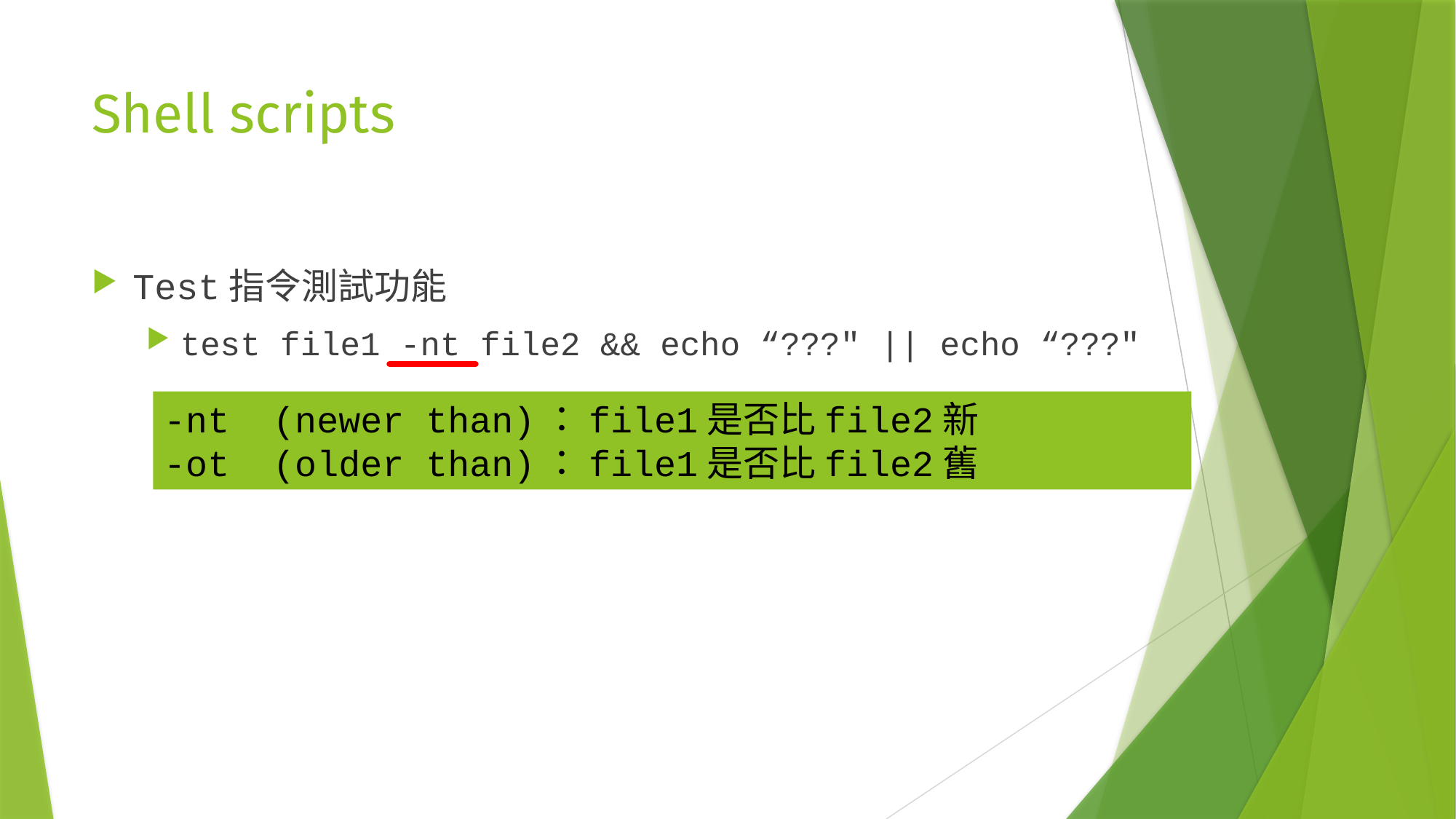

# Shell scripts
Test指令測試功能
test file1 -nt file2 && echo “???" || echo “???"
-nt	(newer than)：file1是否比file2新
-ot	(older than)：file1是否比file2舊